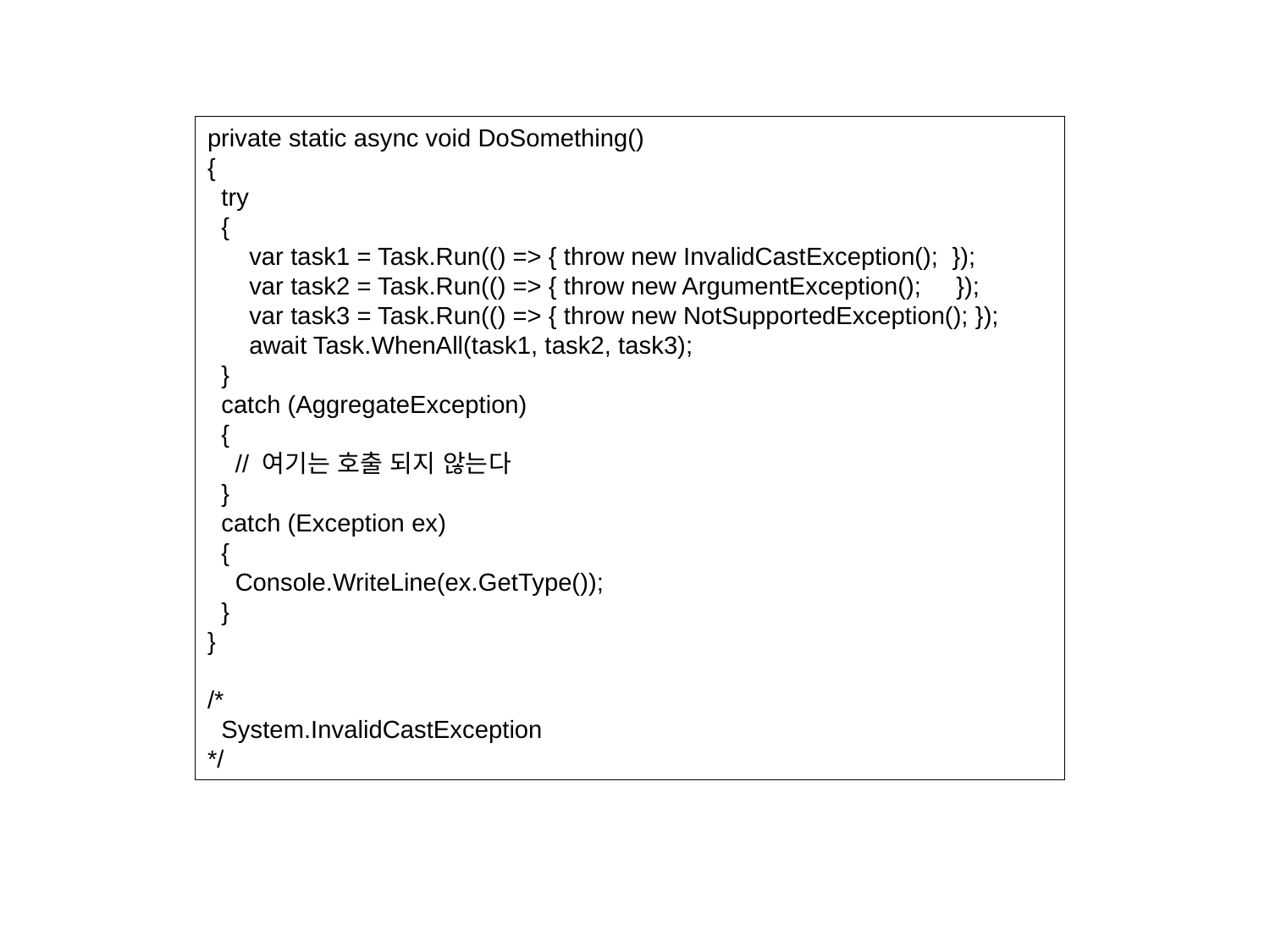

private static async void DoSomething()
{
  try
  {
      var task1 = Task.Run(() => { throw new InvalidCastException();  });
      var task2 = Task.Run(() => { throw new ArgumentException();     });
      var task3 = Task.Run(() => { throw new NotSupportedException(); });
      await Task.WhenAll(task1, task2, task3);
  }
  catch (AggregateException)
  {
    // 여기는 호출 되지 않는다
  }
  catch (Exception ex)
  {
    Console.WriteLine(ex.GetType());
  }
}

/*
  System.InvalidCastException
*/